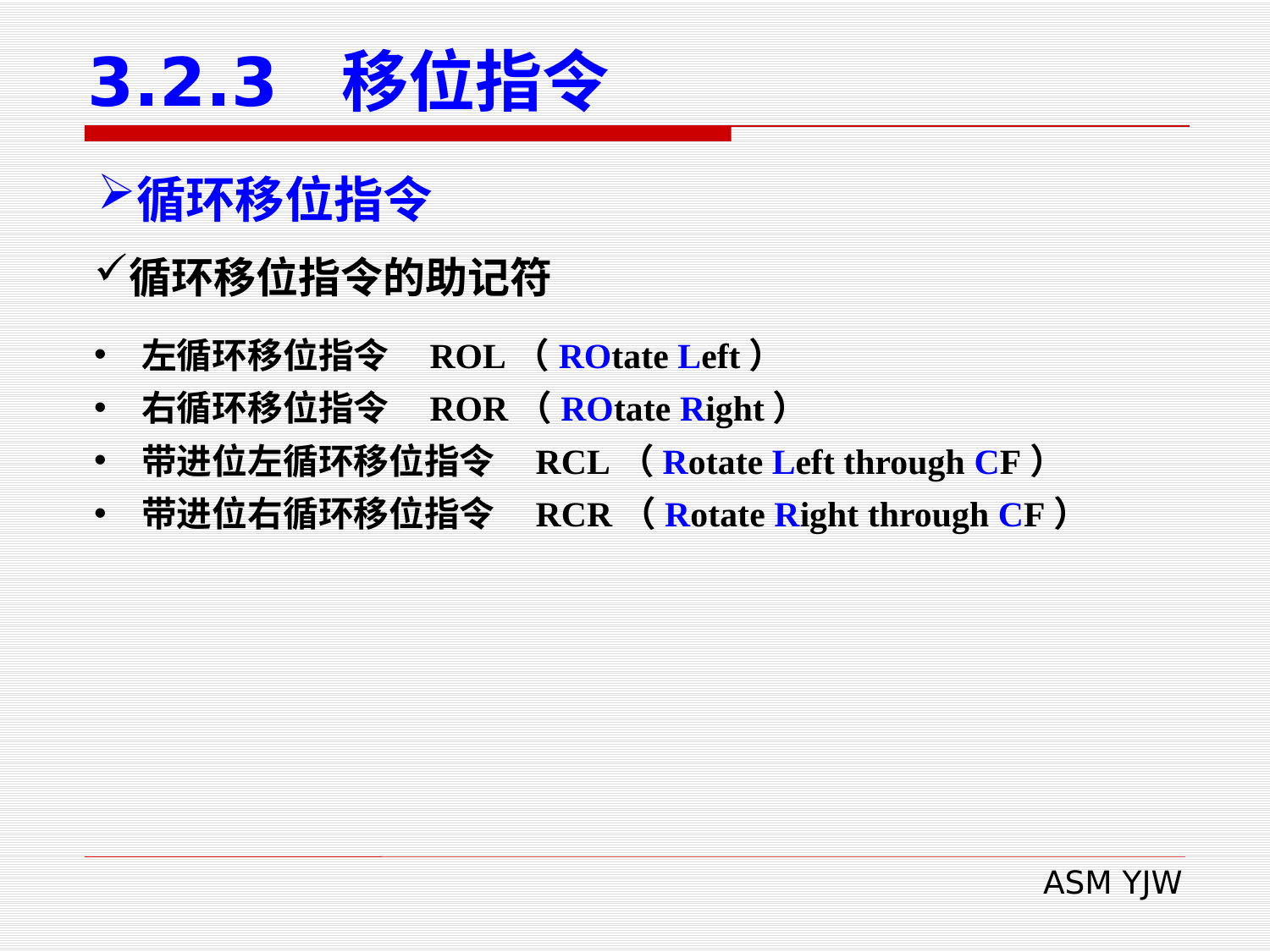

# 3.2.3  移位指令
循环移位指令
循环移位指令的助记符
左循环移位指令    ROL（ROtate Left）
右循环移位指令    ROR（ROtate Right）
带进位左循环移位指令    RCL（Rotate Left through CF）
带进位右循环移位指令    RCR（Rotate Right through CF）